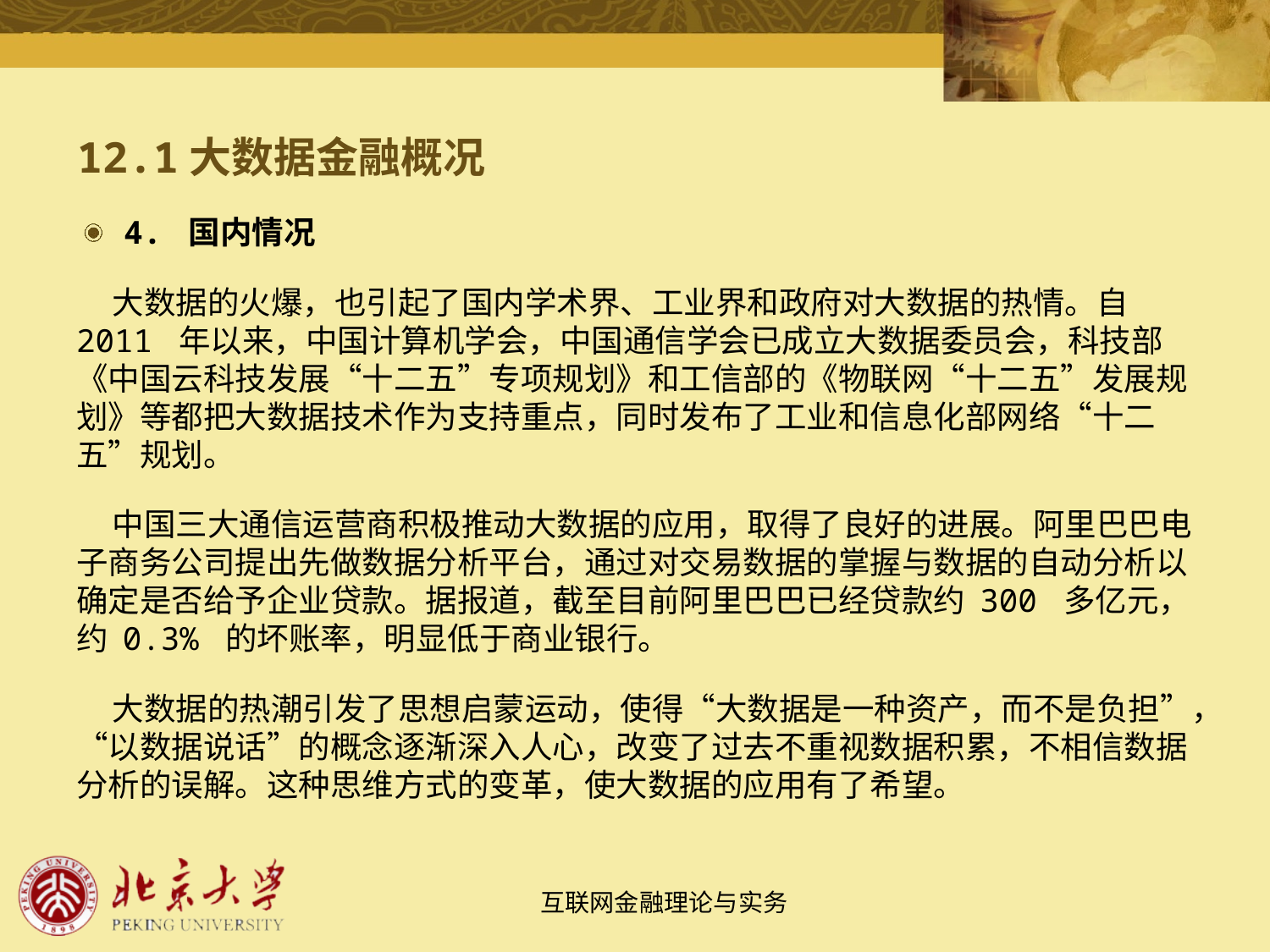

# 12.1大数据金融概况
4. 国内情况
    大数据的火爆，也引起了国内学术界、工业界和政府对大数据的热情。自 2011 年以来，中国计算机学会，中国通信学会已成立大数据委员会，科技部《中国云科技发展“十二五”专项规划》和工信部的《物联网“十二五”发展规划》等都把大数据技术作为支持重点，同时发布了工业和信息化部网络“十二五”规划。
    中国三大通信运营商积极推动大数据的应用，取得了良好的进展。阿里巴巴电子商务公司提出先做数据分析平台，通过对交易数据的掌握与数据的自动分析以确定是否给予企业贷款。据报道，截至目前阿里巴巴已经贷款约 300 多亿元，约 0.3% 的坏账率，明显低于商业银行。
    大数据的热潮引发了思想启蒙运动，使得“大数据是一种资产，而不是负担”，“以数据说话”的概念逐渐深入人心，改变了过去不重视数据积累，不相信数据分析的误解。这种思维方式的变革，使大数据的应用有了希望。
10